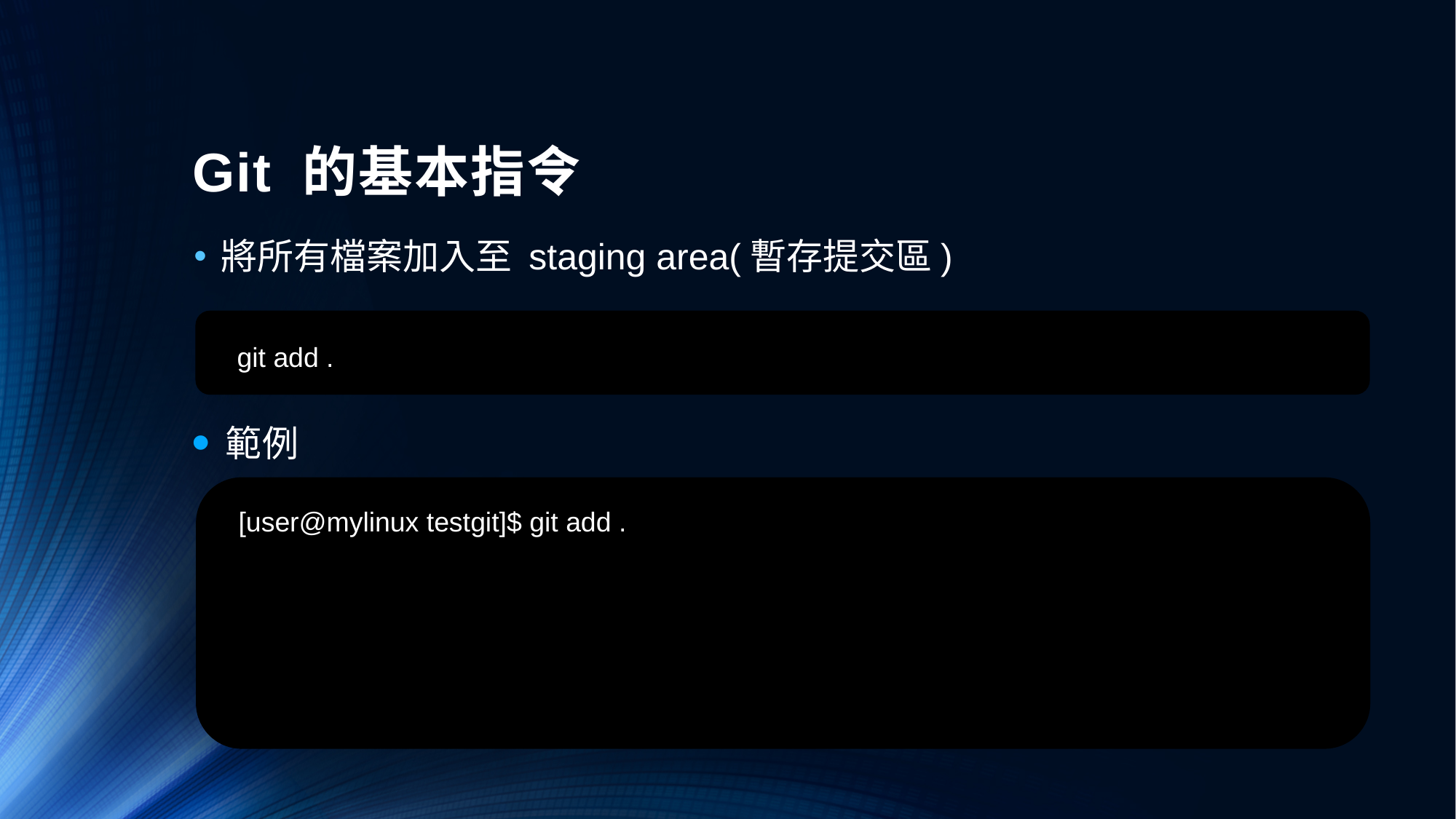

# Git 的基本指令
將所有檔案加入至 staging area(暫存提交區)

git add .
範例

[user@mylinux testgit]$ git add .